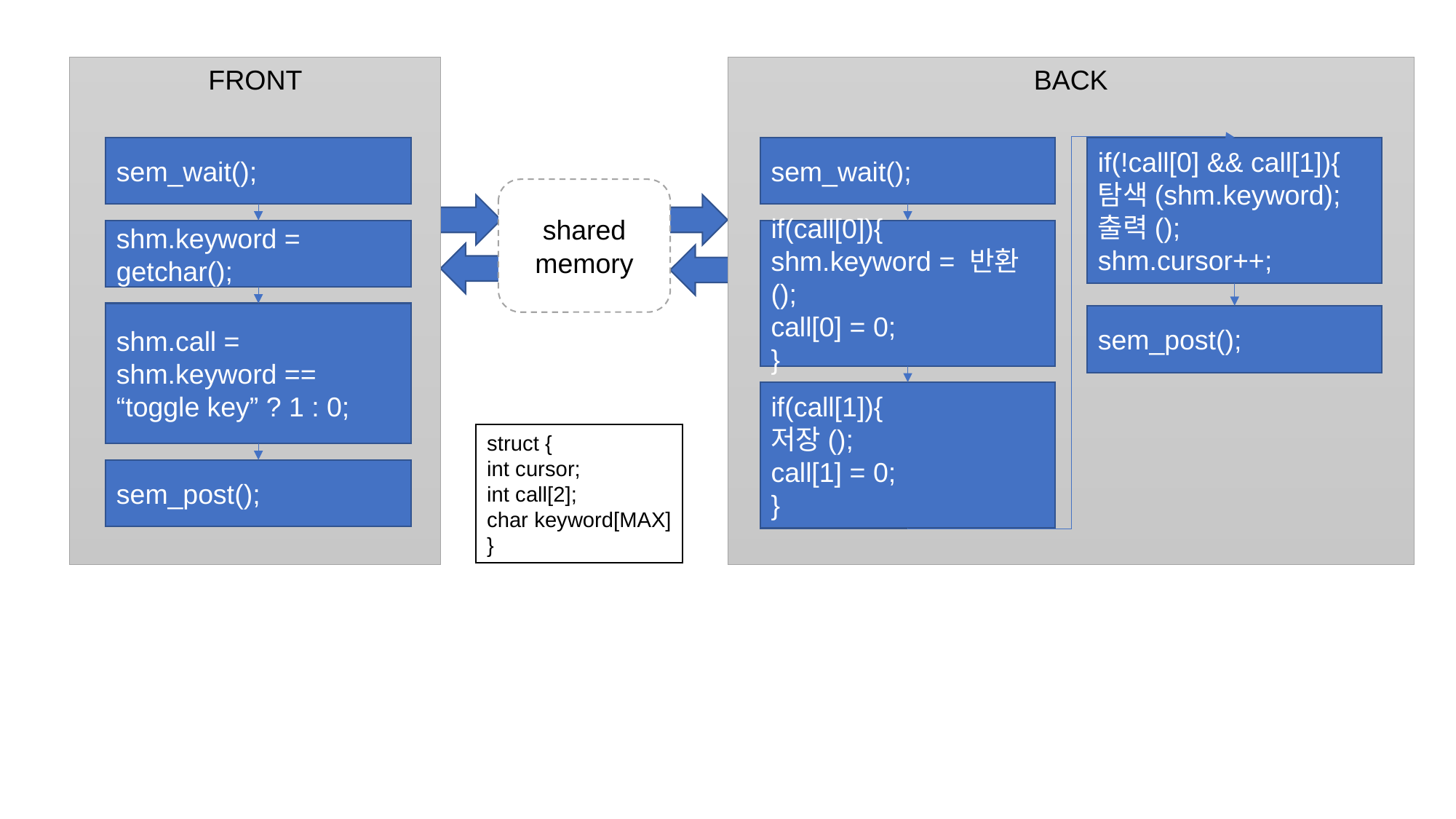

FRONT
sem_wait();
shm.keyword = getchar();
shm.call = shm.keyword ==
“toggle key” ? 1 : 0;
sem_post();
BACK
sem_wait();
if(!call[0] && call[1]){
탐색(shm.keyword);
출력();
shm.cursor++;
if(call[0]){
shm.keyword = 반환();
call[0] = 0;
}
sem_post();
if(call[1]){
저장();
call[1] = 0;
}
shared memory

struct {
int cursor;
int call[2];
char keyword[MAX]
}